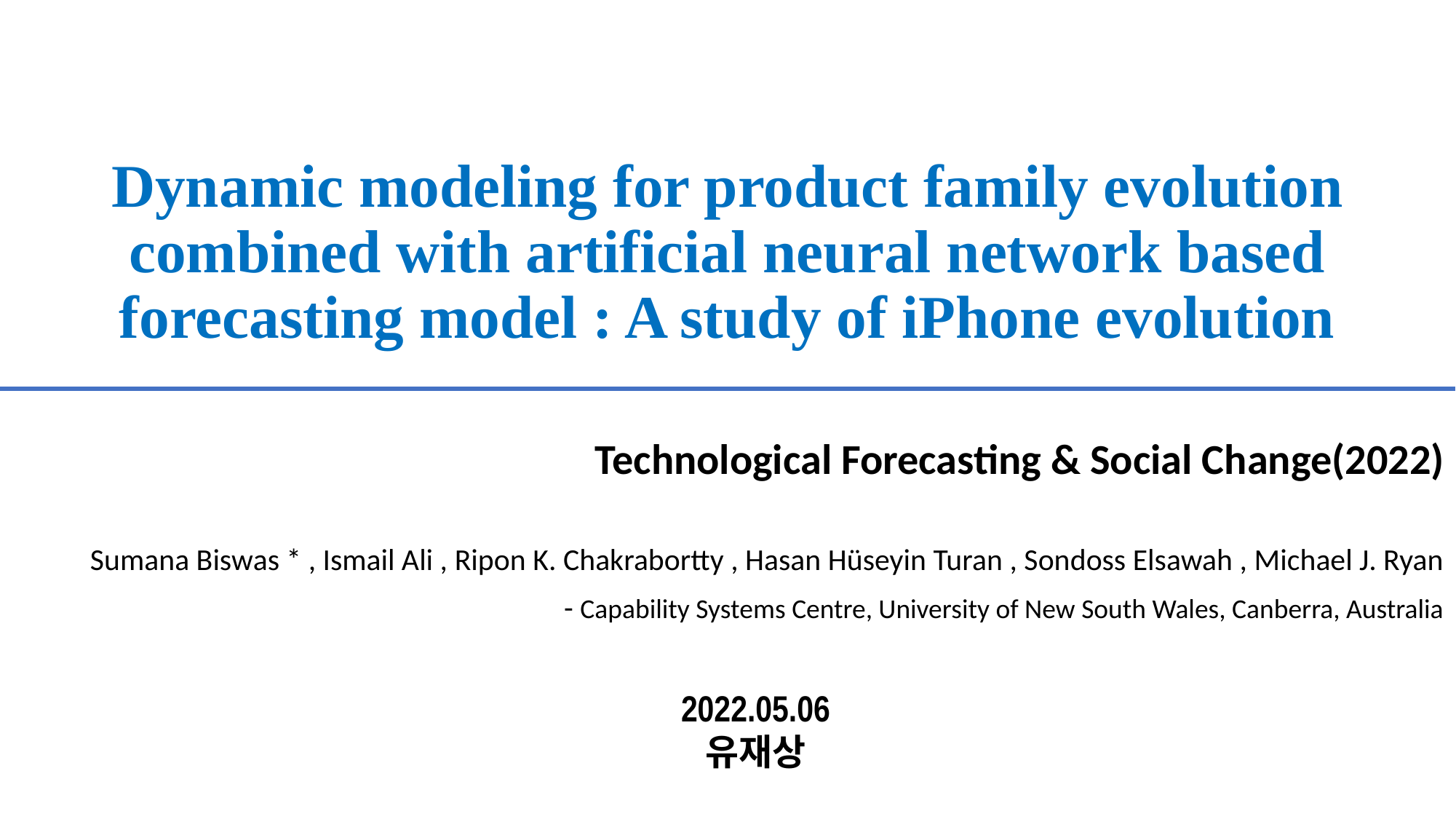

# Dynamic modeling for product family evolution combined with artificial neural network based forecasting model : A study of iPhone evolution
Technological Forecasting & Social Change(2022)
Sumana Biswas * , Ismail Ali , Ripon K. Chakrabortty , Hasan Hüseyin Turan , Sondoss Elsawah , Michael J. Ryan
 - Capability Systems Centre, University of New South Wales, Canberra, Australia
2022.05.06
유재상